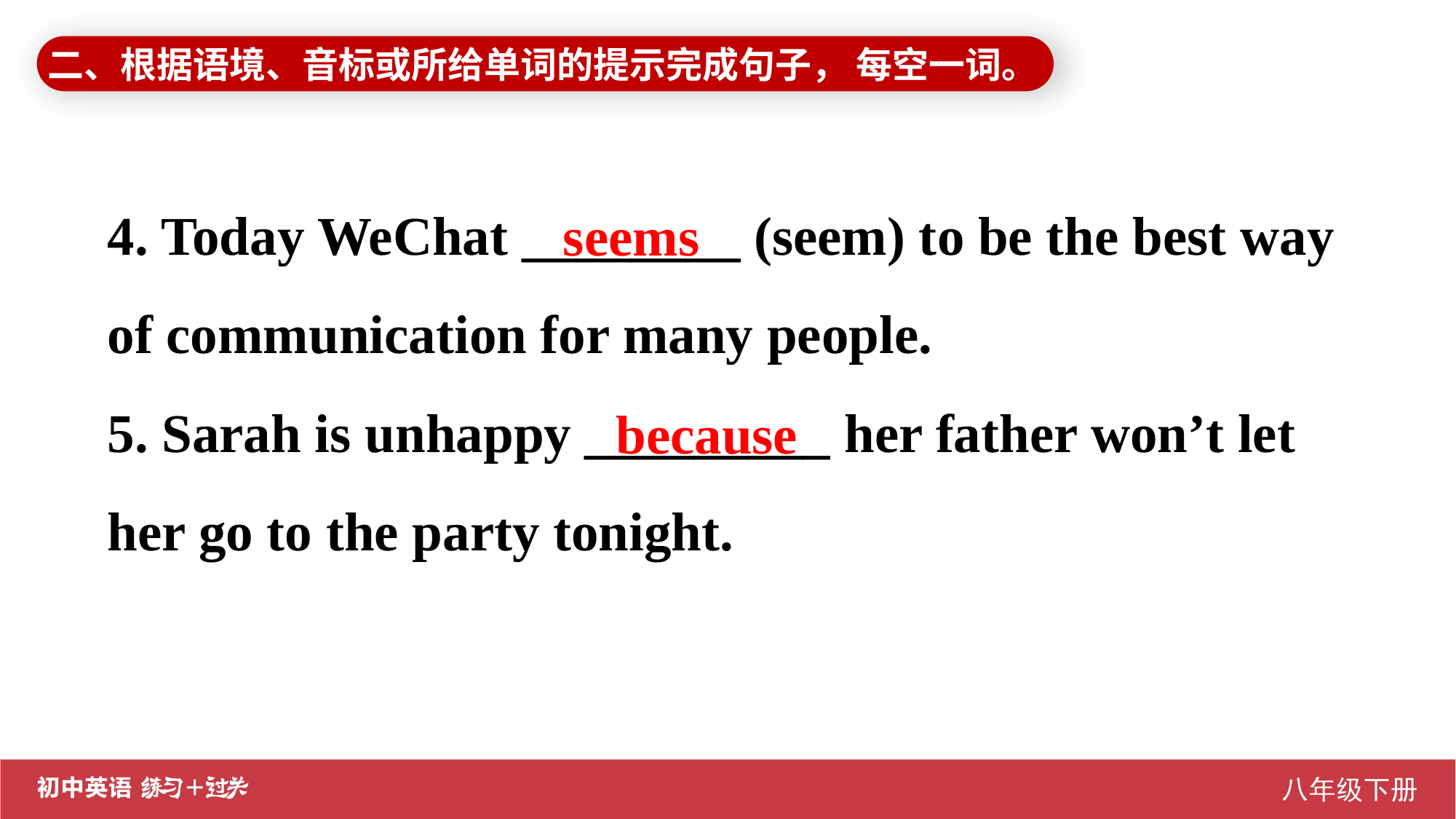

二、根据语境、音标或所给单词的提示完成句子， 每空一词。
4. Today WeChat ________ (seem) to be the best way of communication for many people.
5. Sarah is unhappy _________ her father won’t let her go to the party tonight.
seems
because